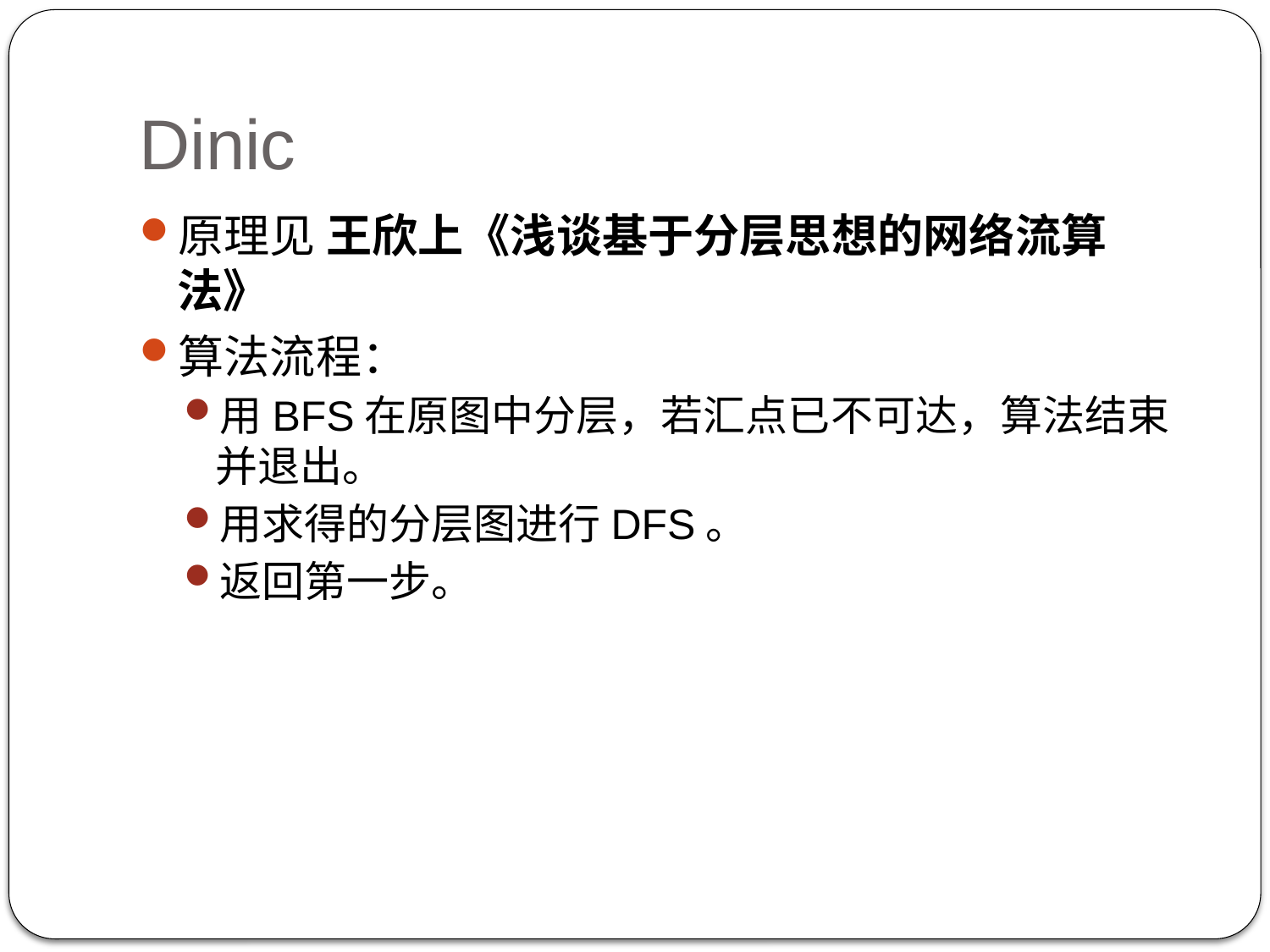

# Dinic
原理见 王欣上《浅谈基于分层思想的网络流算法》
算法流程：
用BFS在原图中分层，若汇点已不可达，算法结束并退出。
用求得的分层图进行DFS。
返回第一步。